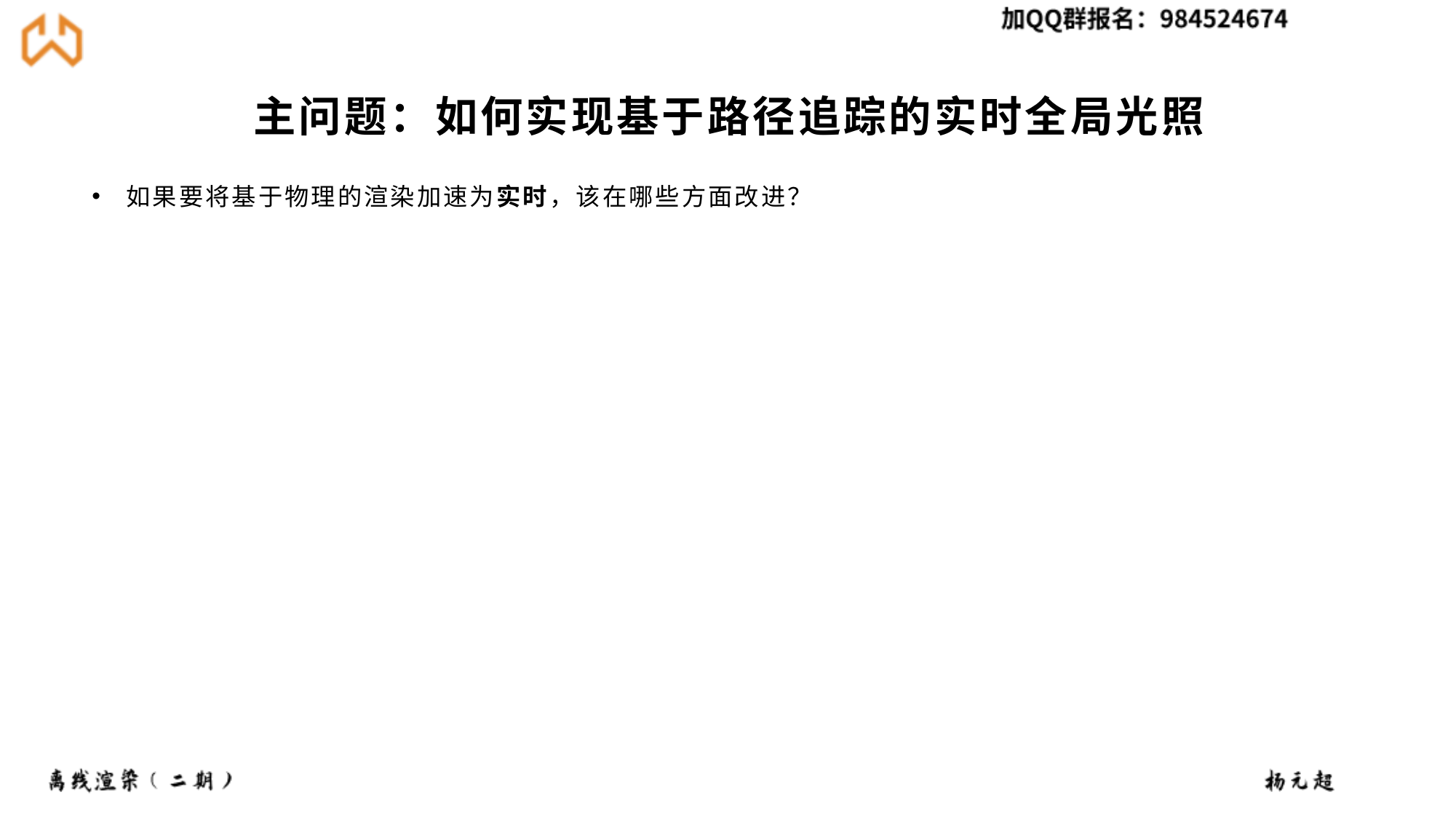

# 主问题：如何实现基于路径追踪的实时全局光照
如果要将基于物理的渲染加速为实时，该在哪些方面改进？